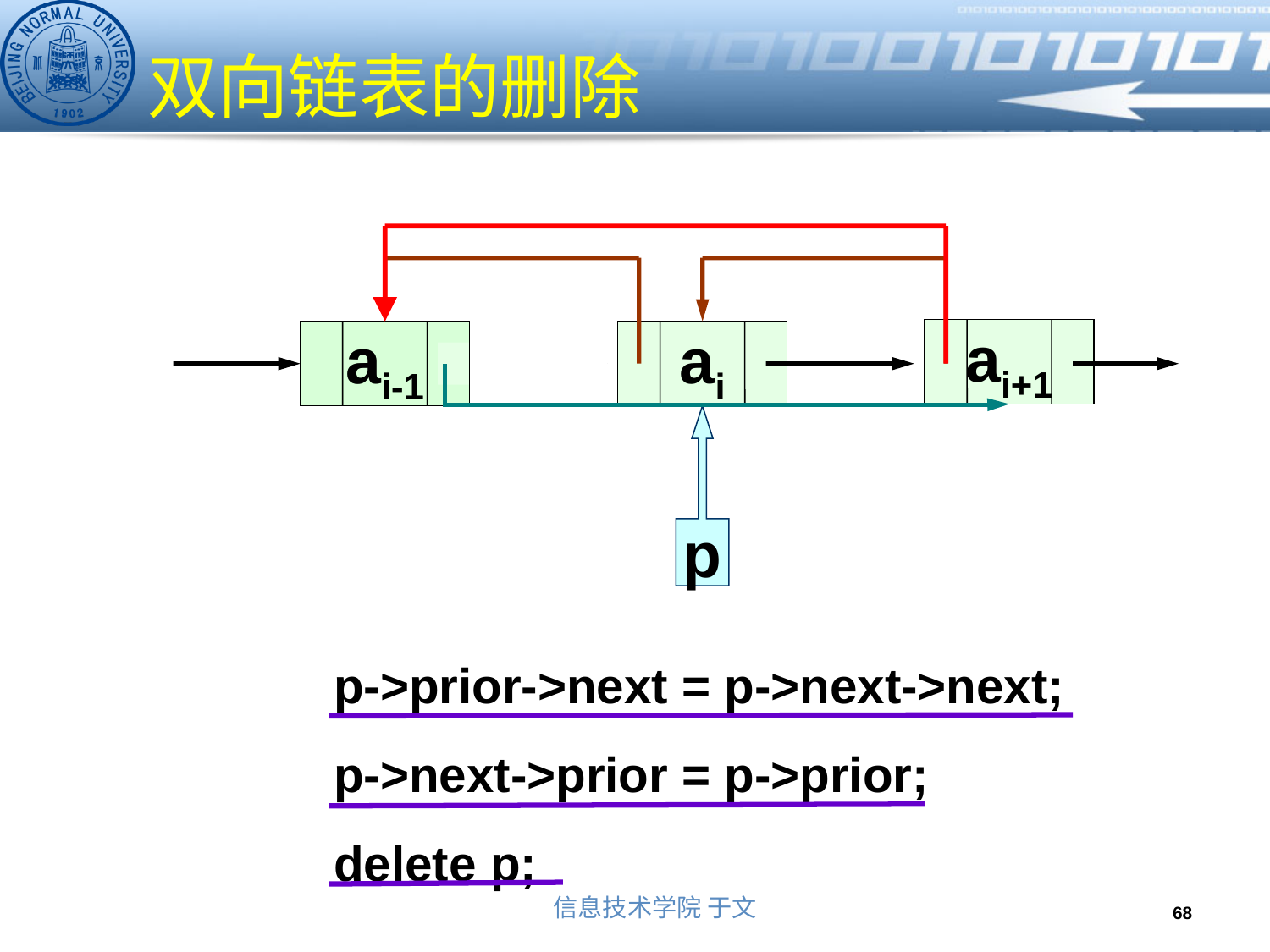

# 双向链表的删除

ai+1

ai-1

ai-1

ai

p
p->prior->next = p->next->next;
p->next->prior = p->prior;
delete p;

68